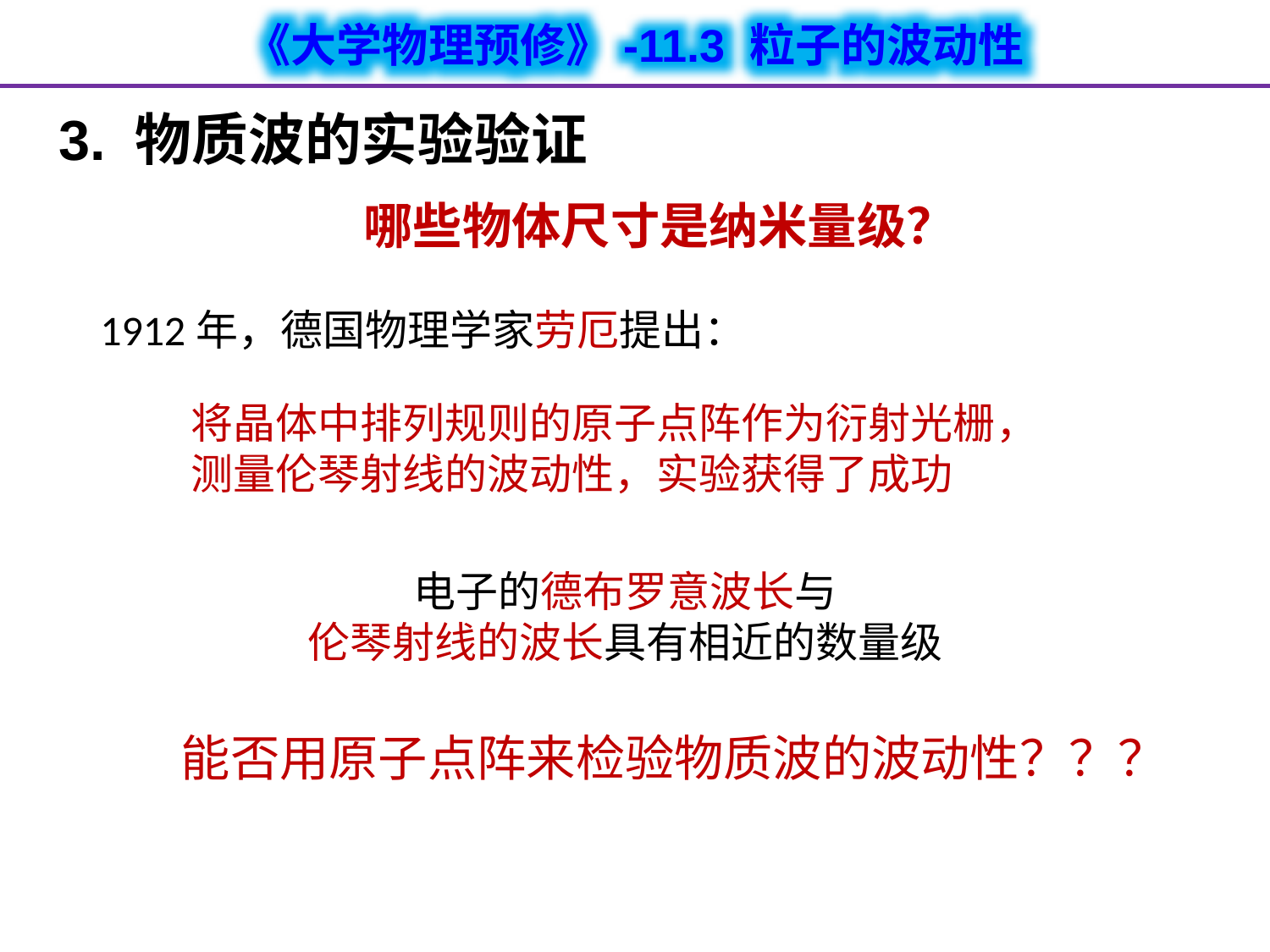

3. 物质波的实验验证
哪些物体尺寸是纳米量级？

1912年，德国物理学家劳厄提出：
将晶体中排列规则的原子点阵作为衍射光栅，测量伦琴射线的波动性，实验获得了成功
电子的德布罗意波长与
伦琴射线的波长具有相近的数量级
能否用原子点阵来检验物质波的波动性？？？